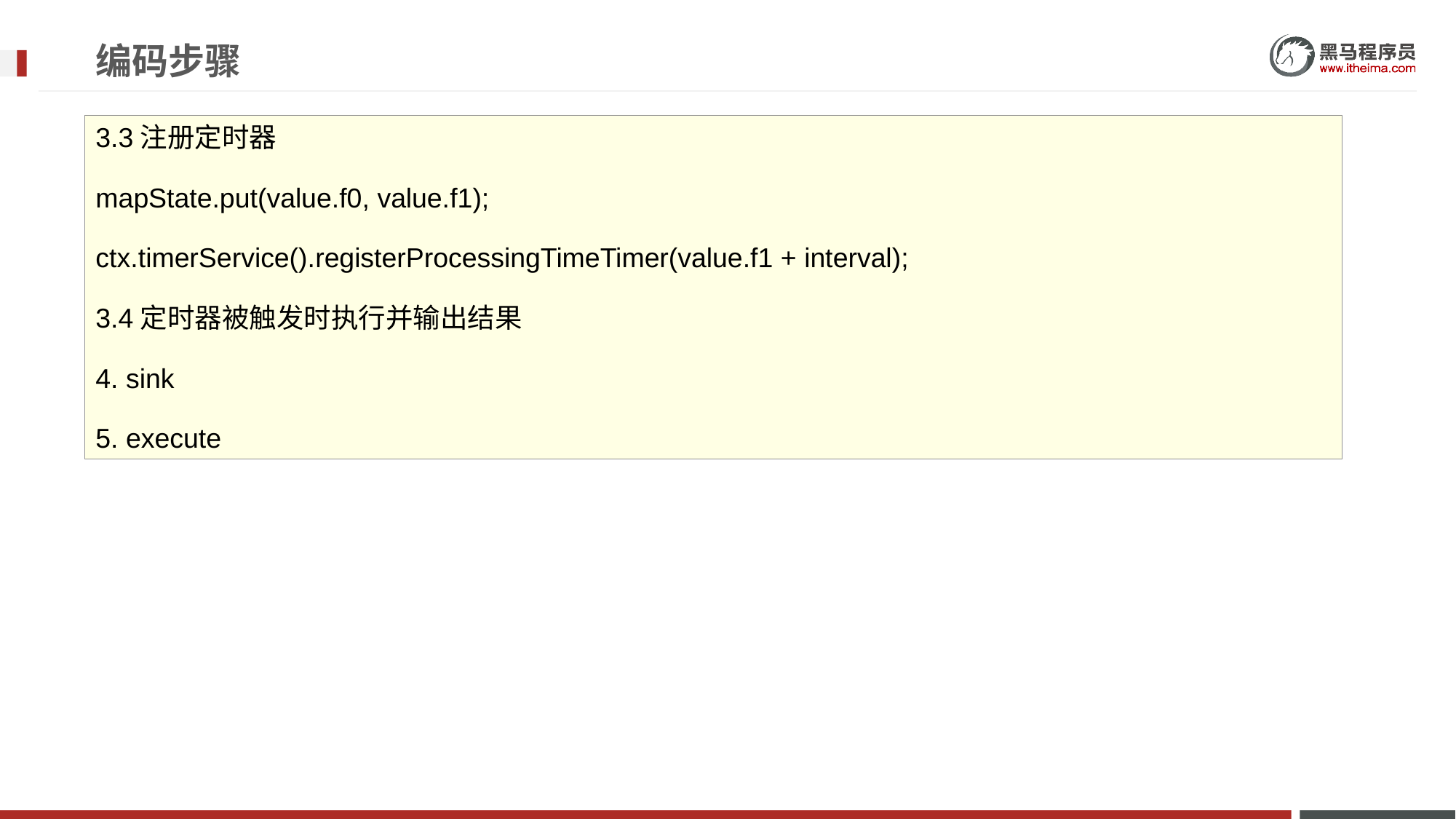

# 编码步骤
3.3注册定时器
mapState.put(value.f0, value.f1);
ctx.timerService().registerProcessingTimeTimer(value.f1 + interval);
3.4定时器被触发时执行并输出结果
4. sink
5. execute